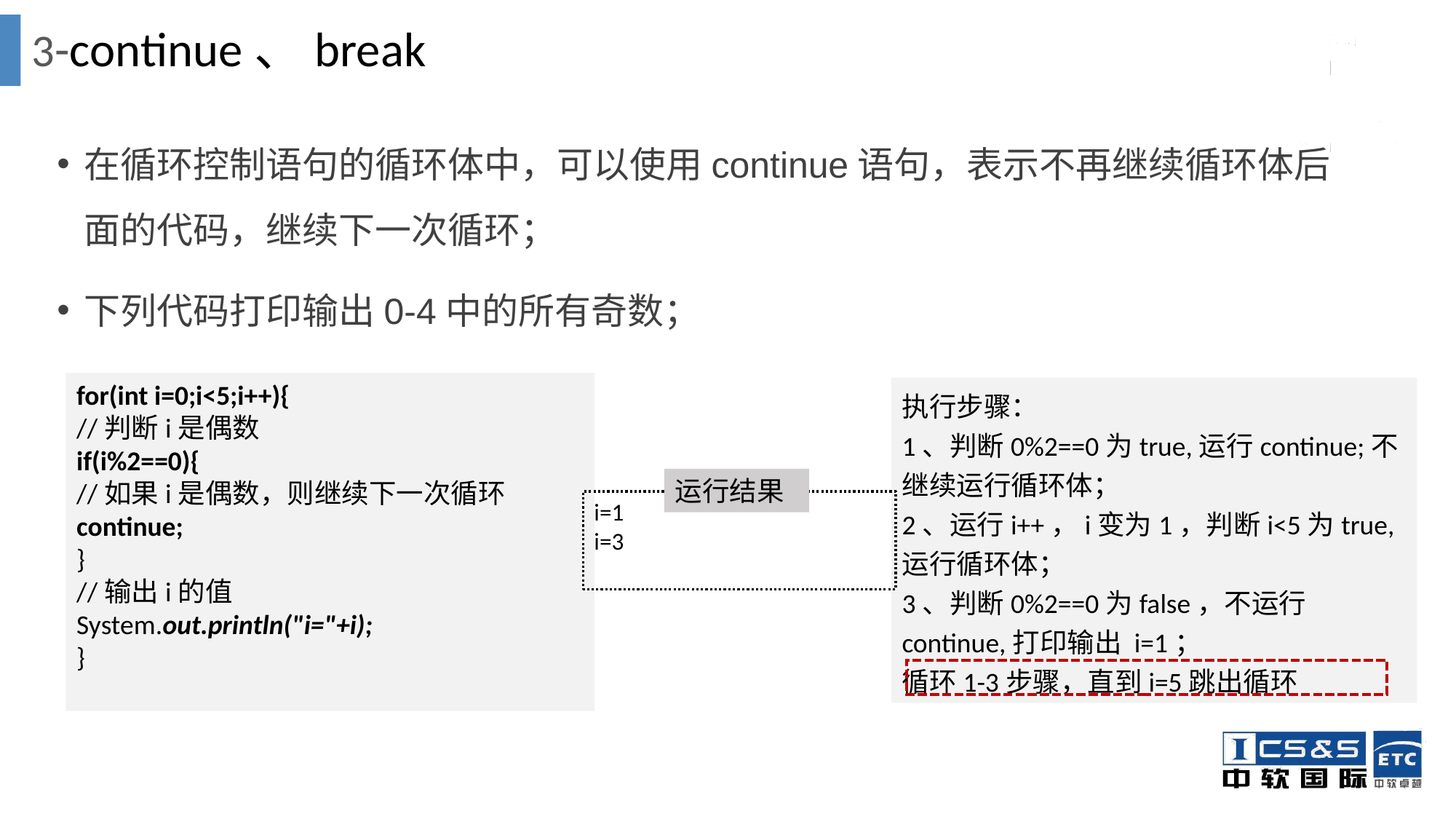

3-continue、break
在循环控制语句的循环体中，可以使用continue语句，表示不再继续循环体后面的代码，继续下一次循环；
下列代码打印输出0-4中的所有奇数；
for(int i=0;i<5;i++){
//判断i是偶数
if(i%2==0){
//如果i是偶数，则继续下一次循环
continue;
}
//输出i的值
System.out.println("i="+i);
}

执行步骤：
1、判断0%2==0为true,运行continue;不继续运行循环体；
2、运行i++，i变为1，判断i<5为true,运行循环体；
3、判断0%2==0为false，不运行continue,打印输出 i=1；
循环1-3步骤，直到i=5跳出循环
运行结果
i=1
i=3